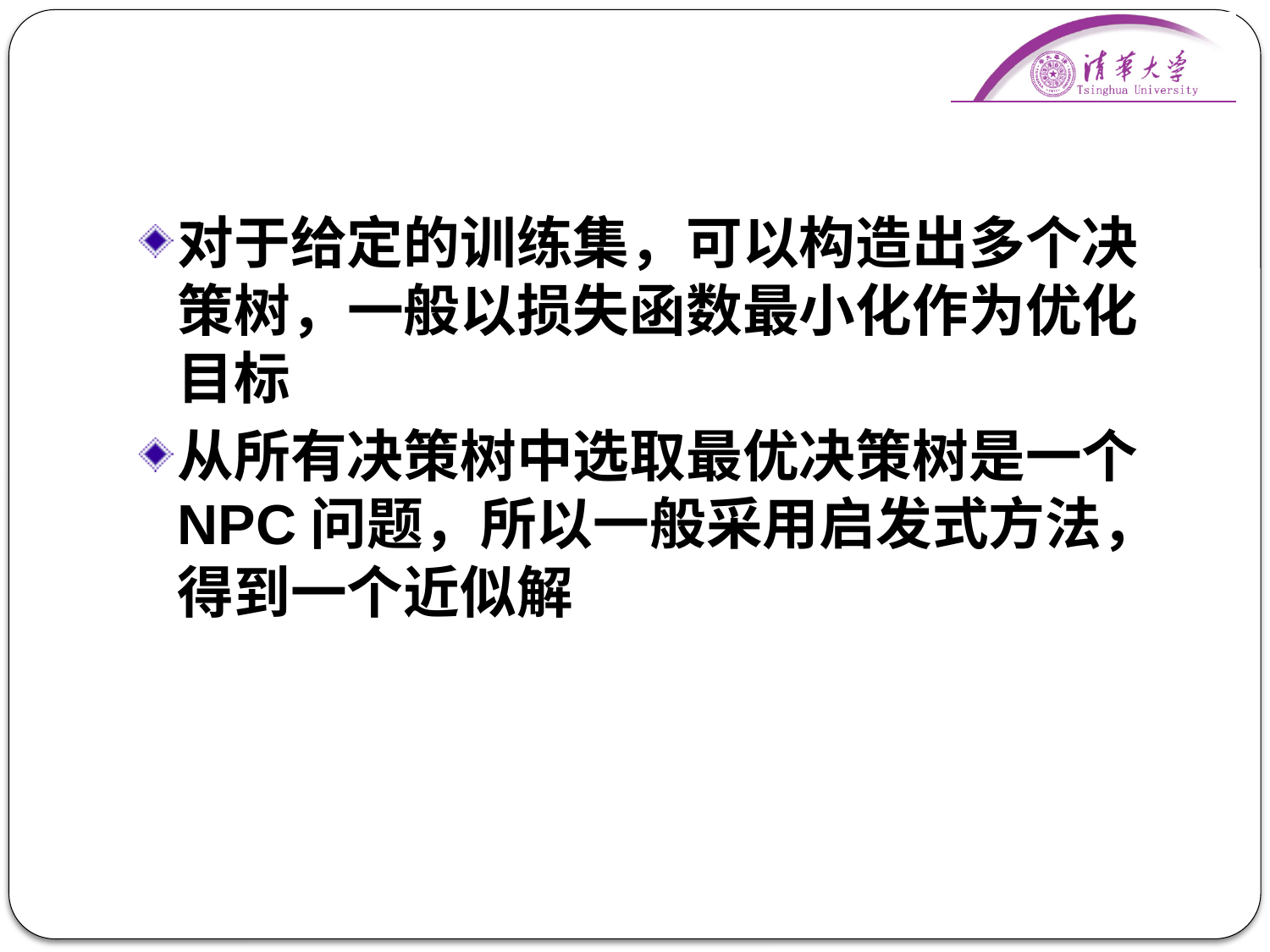

#
对于给定的训练集，可以构造出多个决策树，一般以损失函数最小化作为优化目标
从所有决策树中选取最优决策树是一个NPC问题，所以一般采用启发式方法，得到一个近似解
98